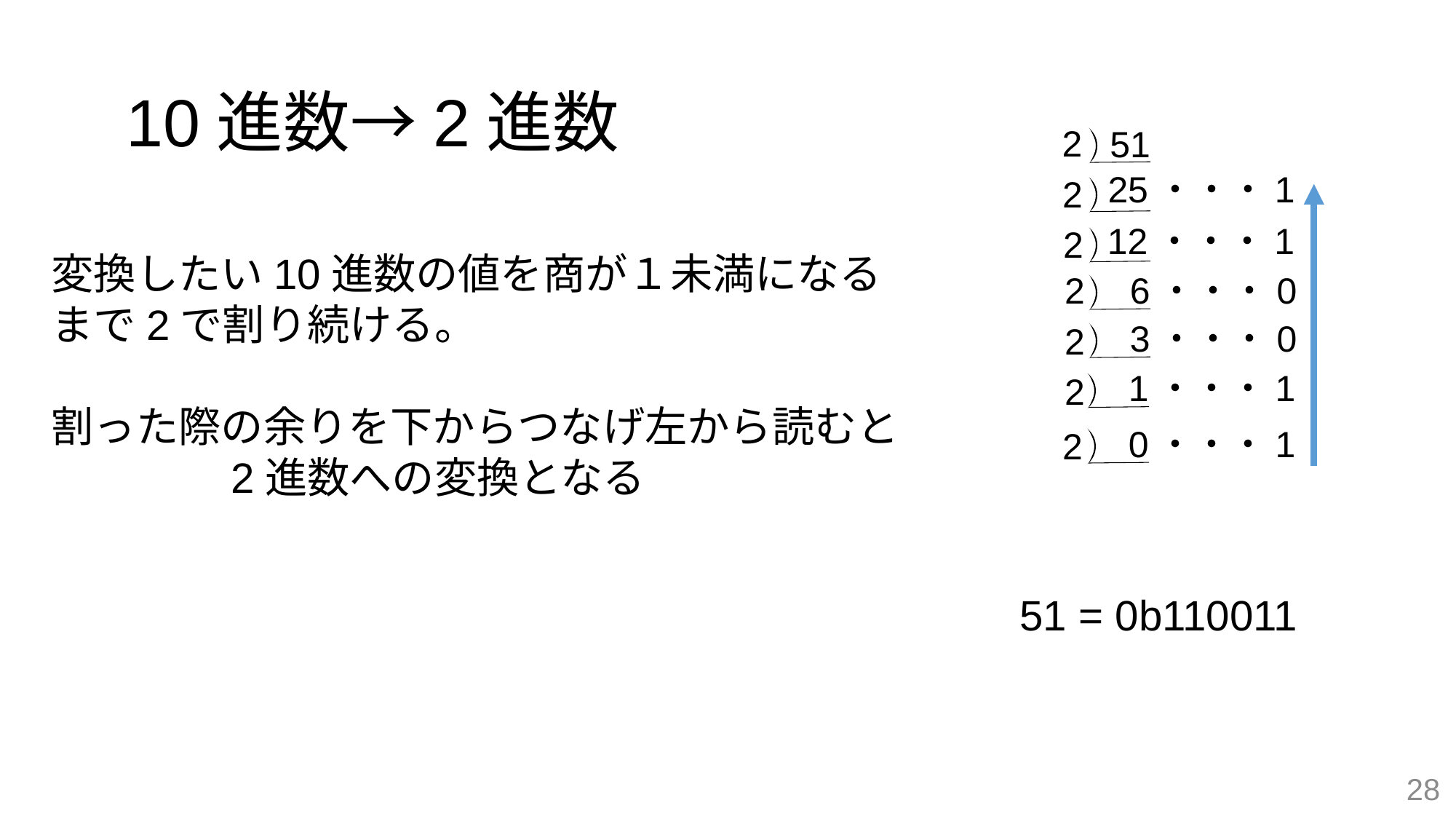

# 10進数→2進数

51

2

25・・・1

2

12・・・1

2
変換したい10進数の値を商が１未満になるまで2で割り続ける。

割った際の余りを下からつなげ左から読むと　　　　2進数への変換となる

6・・・0

2

3・・・0

2

1・・・1

2

0・・・1

2
51 = 0b110011
28